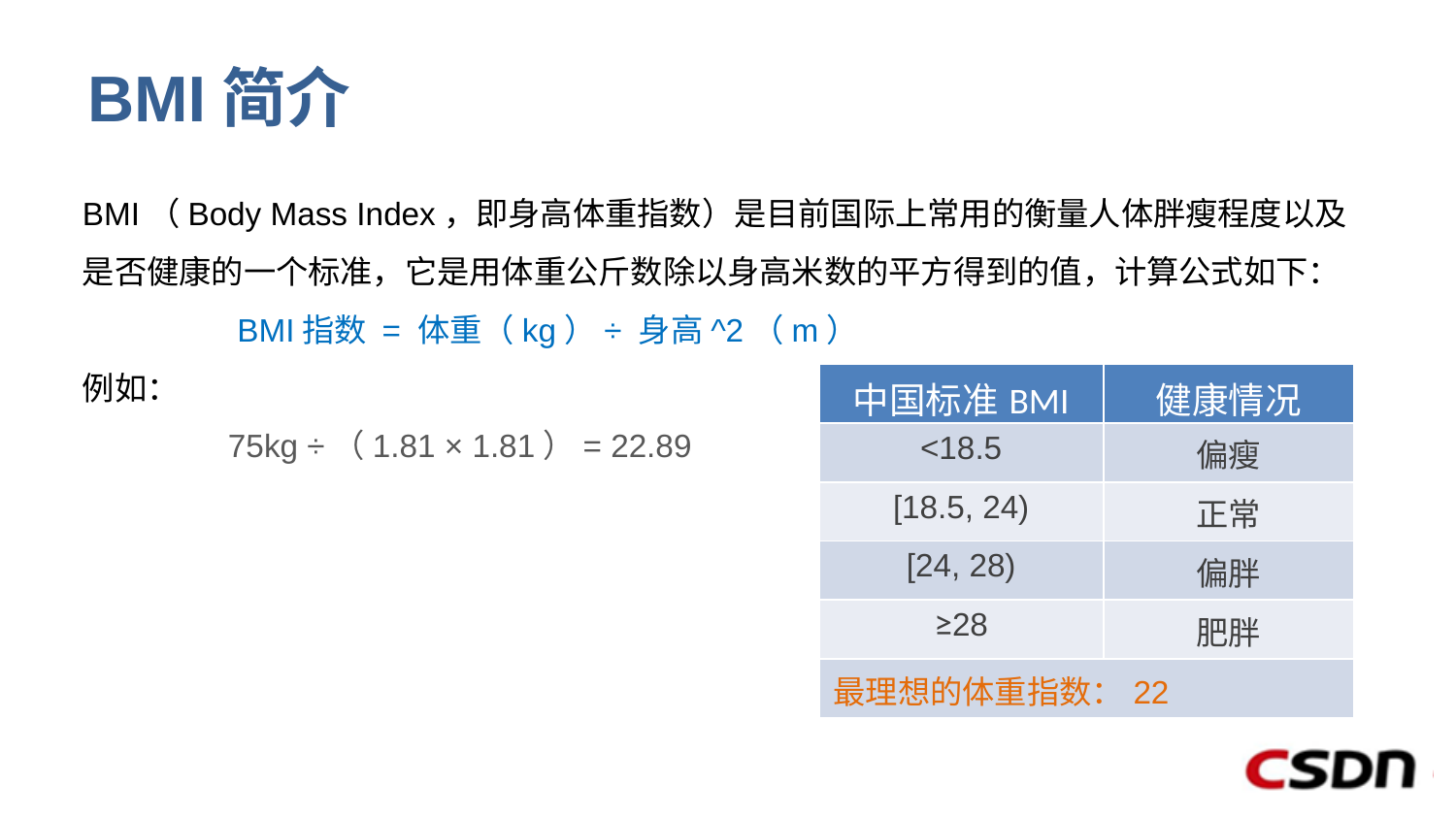

# BMI简介
BMI（Body Mass Index，即身高体重指数）是目前国际上常用的衡量人体胖瘦程度以及是否健康的一个标准，它是用体重公斤数除以身高米数的平方得到的值，计算公式如下：
	 BMI指数 = 体重（kg）÷ 身高^2（m）
例如：
	75kg ÷（1.81 × 1.81）= 22.89
| 中国标准BMI | 健康情况 |
| --- | --- |
| <18.5 | 偏瘦 |
| [18.5, 24) | 正常 |
| [24, 28) | 偏胖 |
| ≥28 | 肥胖 |
| 最理想的体重指数：22 |  |